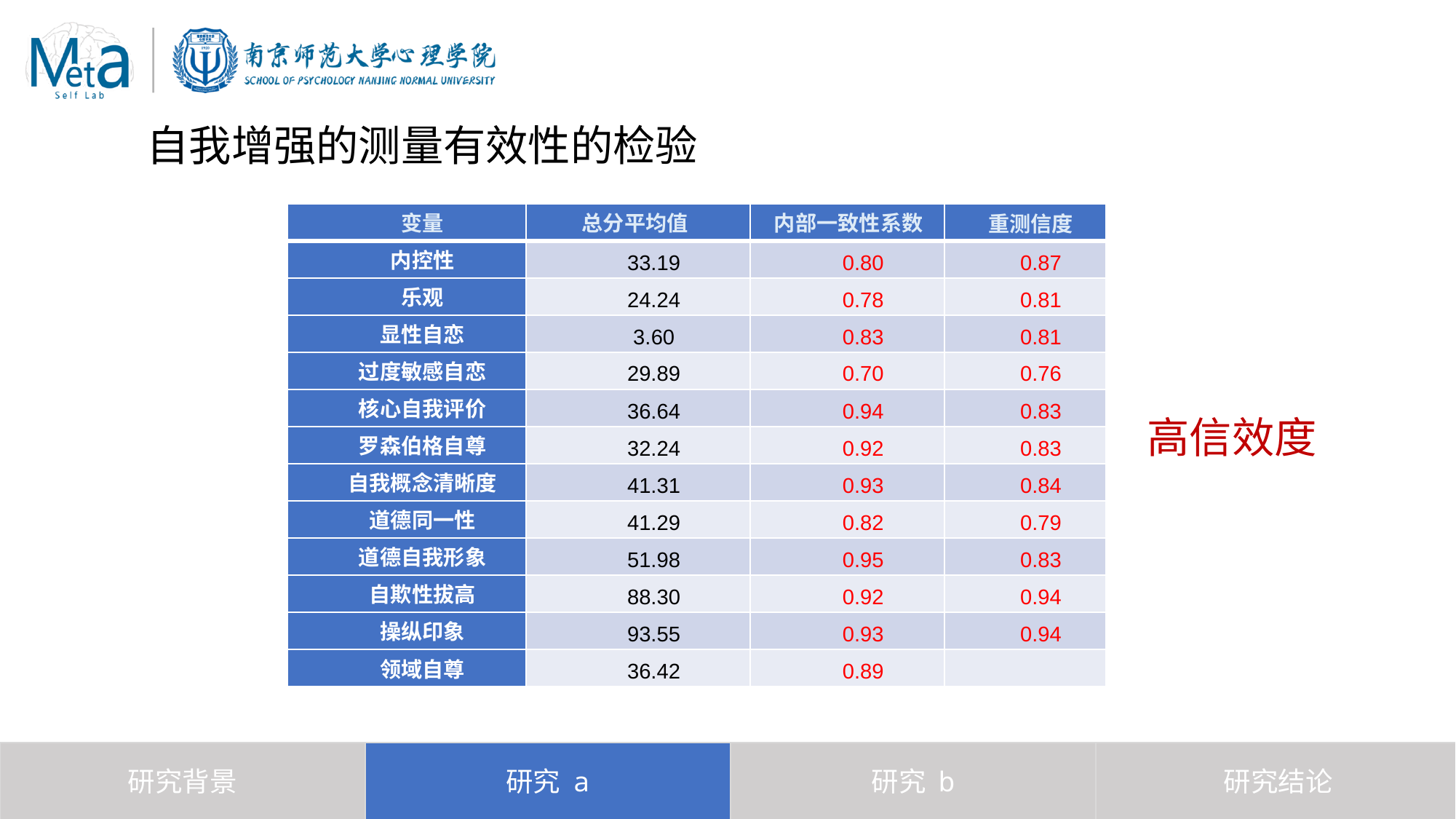

自我增强的测量有效性的检验
| 变量 | 总分平均值 | 内部一致性系数 | 重测信度 |
| --- | --- | --- | --- |
| 内控性 | 33.19 | 0.80 | 0.87 |
| 乐观 | 24.24 | 0.78 | 0.81 |
| 显性自恋 | 3.60 | 0.83 | 0.81 |
| 过度敏感自恋 | 29.89 | 0.70 | 0.76 |
| 核心自我评价 | 36.64 | 0.94 | 0.83 |
| 罗森伯格自尊 | 32.24 | 0.92 | 0.83 |
| 自我概念清晰度 | 41.31 | 0.93 | 0.84 |
| 道德同一性 | 41.29 | 0.82 | 0.79 |
| 道德自我形象 | 51.98 | 0.95 | 0.83 |
| 自欺性拔高 | 88.30 | 0.92 | 0.94 |
| 操纵印象 | 93.55 | 0.93 | 0.94 |
| 领域自尊 | 36.42 | 0.89 |  |
高信效度
研究背景
研究 a
研究 b
研究结论